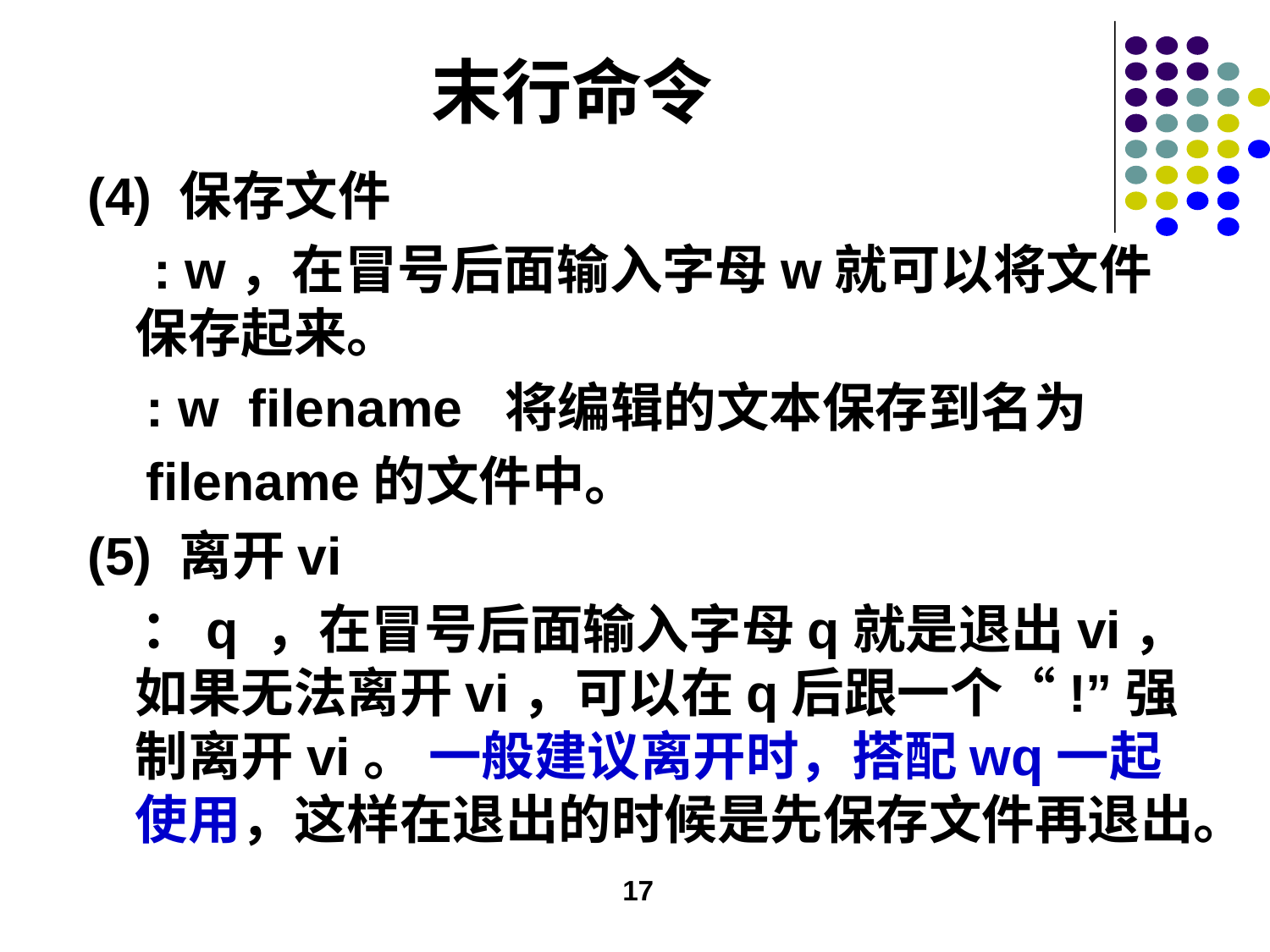

# 末行命令
(4) 保存文件
　: w，在冒号后面输入字母w就可以将文件保存起来。
    : w  filename  将编辑的文本保存到名为
    filename的文件中。
(5) 离开vi
　：q ，在冒号后面输入字母q就是退出vi，如果无法离开vi，可以在q后跟一个“!”强制离开vi。 一般建议离开时，搭配wq一起使用，这样在退出的时候是先保存文件再退出。
17